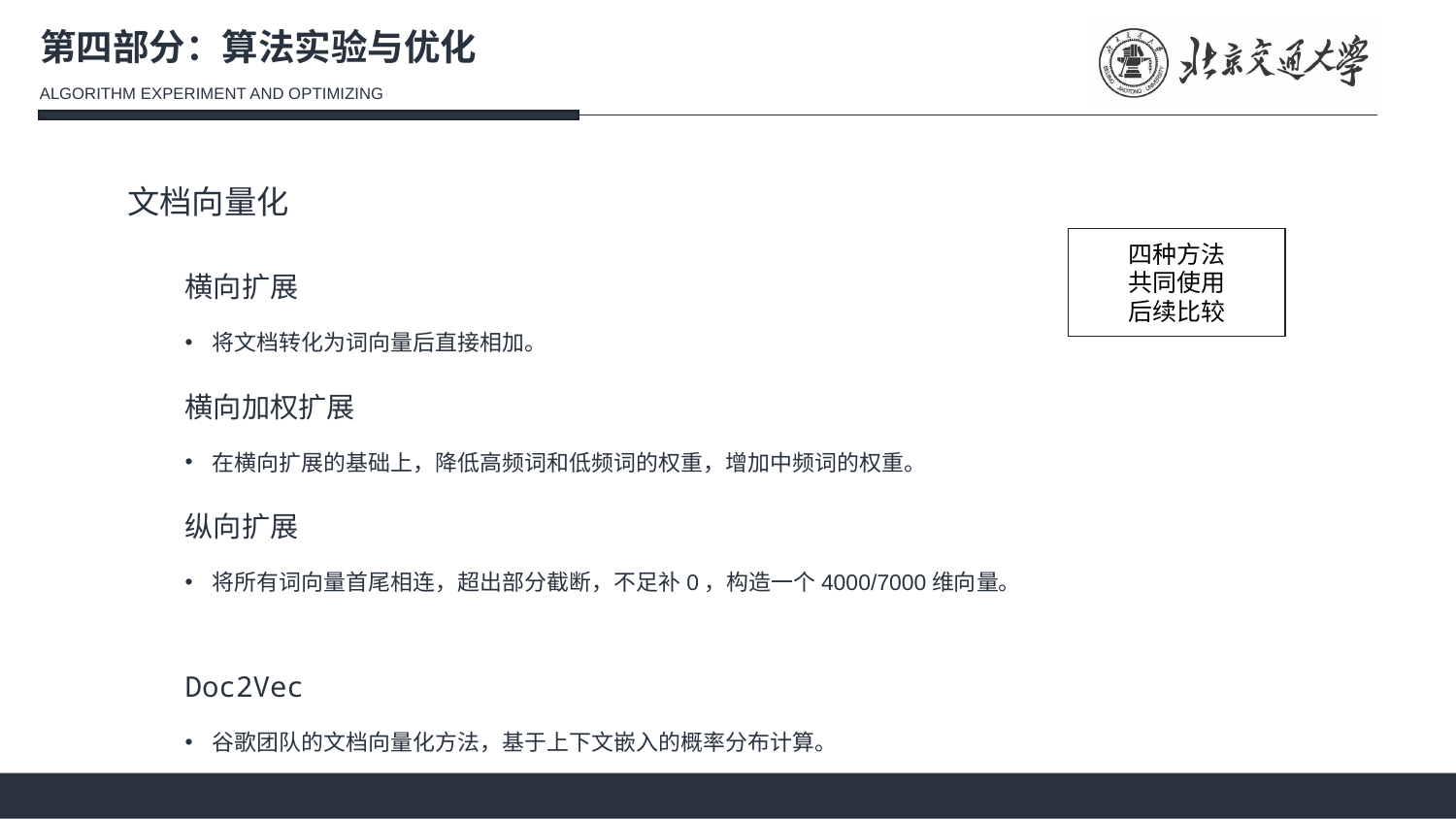

第四部分：算法实验与优化
ALGORITHM EXPERIMENT AND OPTIMIZING
文档向量化
四种方法
共同使用
后续比较
横向扩展
将文档转化为词向量后直接相加。
横向加权扩展
在横向扩展的基础上，降低高频词和低频词的权重，增加中频词的权重。
纵向扩展
将所有词向量首尾相连，超出部分截断，不足补0，构造一个4000/7000维向量。
Doc2Vec
谷歌团队的文档向量化方法，基于上下文嵌入的概率分布计算。